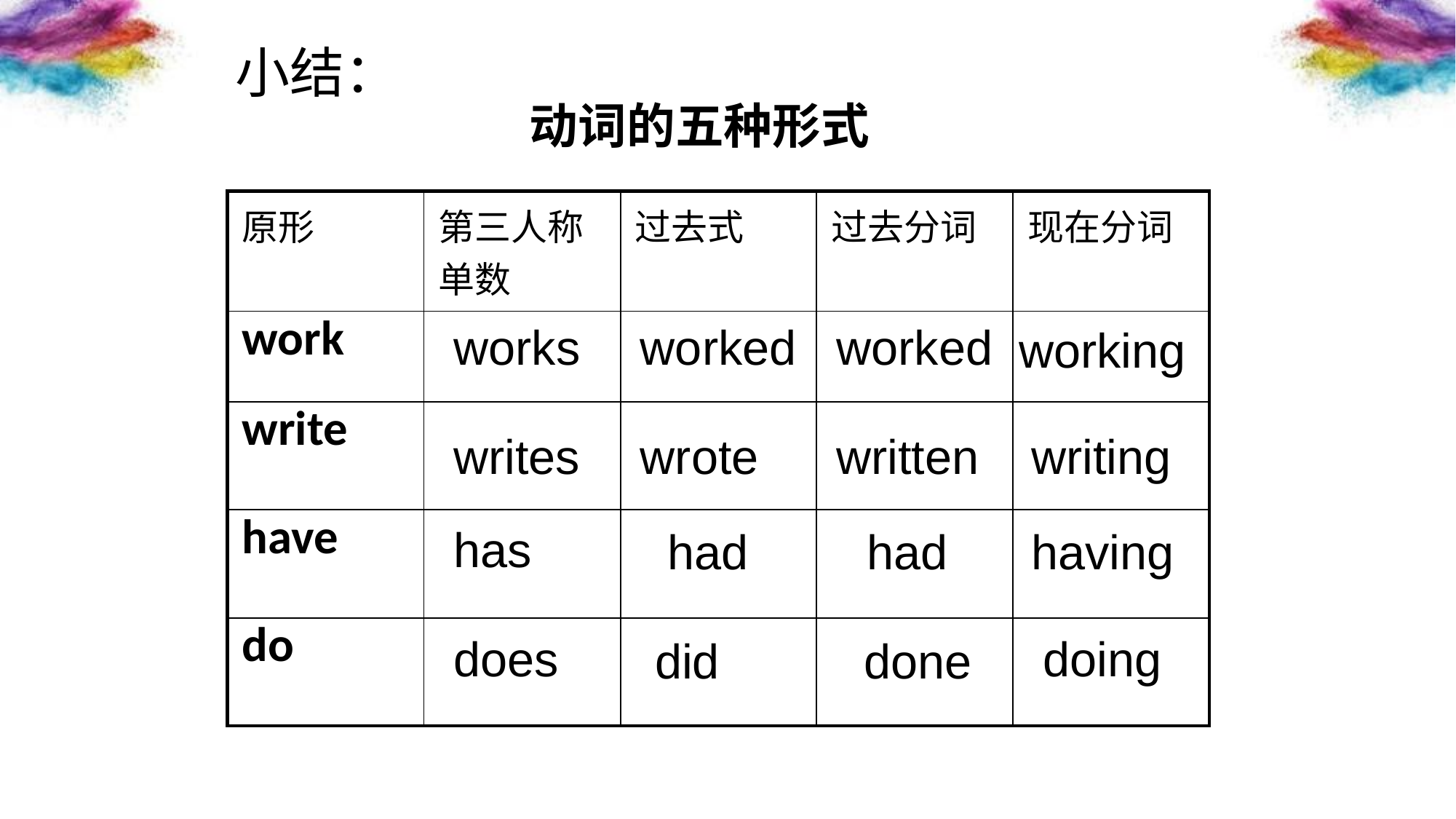

小结：
动词的五种形式
| 原形 | 第三人称单数 | 过去式 | 过去分词 | 现在分词 |
| --- | --- | --- | --- | --- |
| work |  |  |  |  |
| write |  |  |  |  |
| have |  |  |  |  |
| do |  |  |  |  |
works
worked
worked
working
writes
wrote
written
writing
has
had
had
having
does
doing
did
done